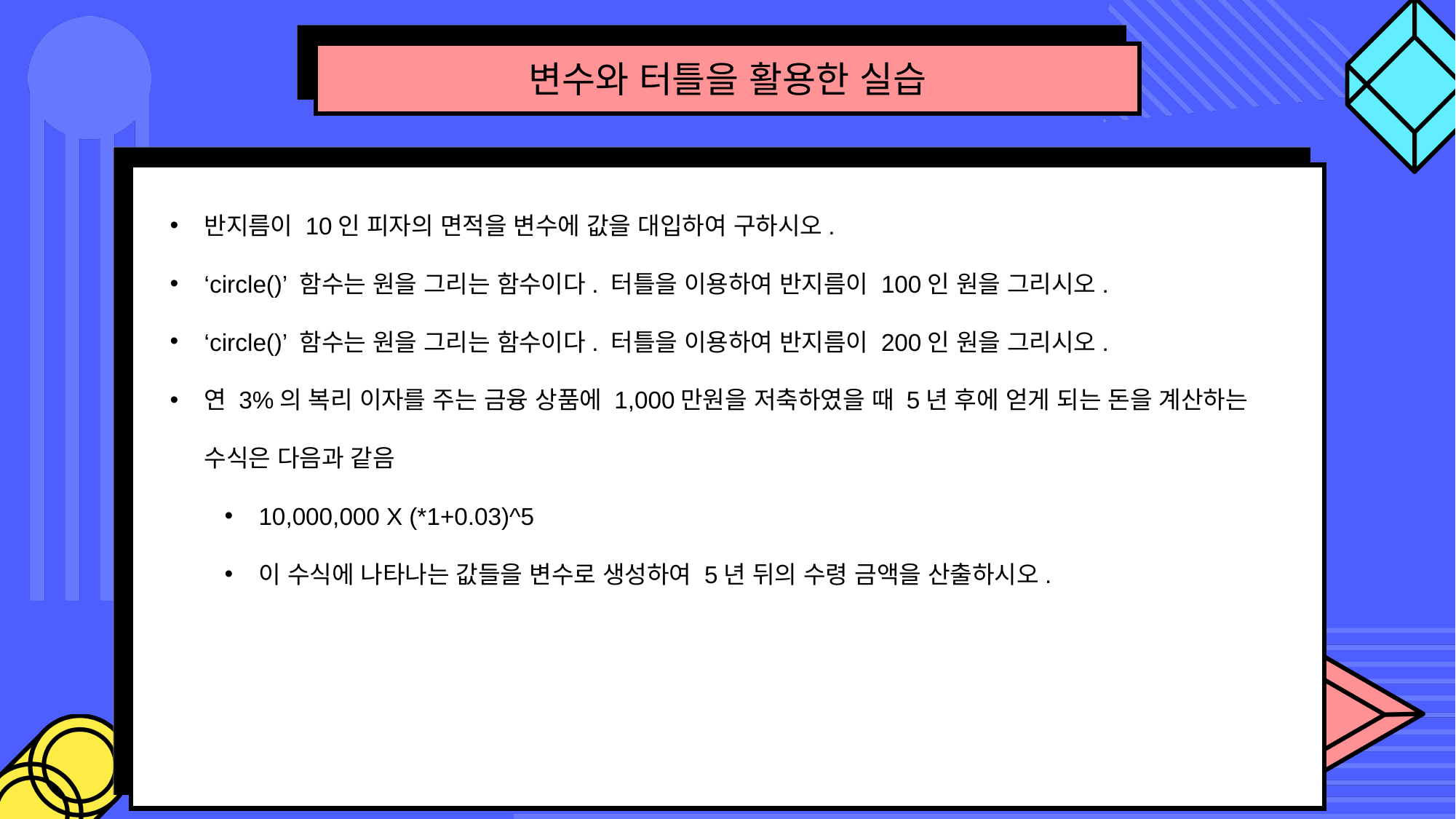

변수와 터틀을 활용한 실습

반지름이 10인 피자의 면적을 변수에 값을 대입하여 구하시오.
‘circle()’ 함수는 원을 그리는 함수이다. 터틀을 이용하여 반지름이 100인 원을 그리시오.
‘circle()’ 함수는 원을 그리는 함수이다. 터틀을 이용하여 반지름이 200인 원을 그리시오.
연 3%의 복리 이자를 주는 금융 상품에 1,000만원을 저축하였을 때 5년 후에 얻게 되는 돈을 계산하는 수식은 다음과 같음
10,000,000 X (*1+0.03)^5
이 수식에 나타나는 값들을 변수로 생성하여 5년 뒤의 수령 금액을 산출하시오.